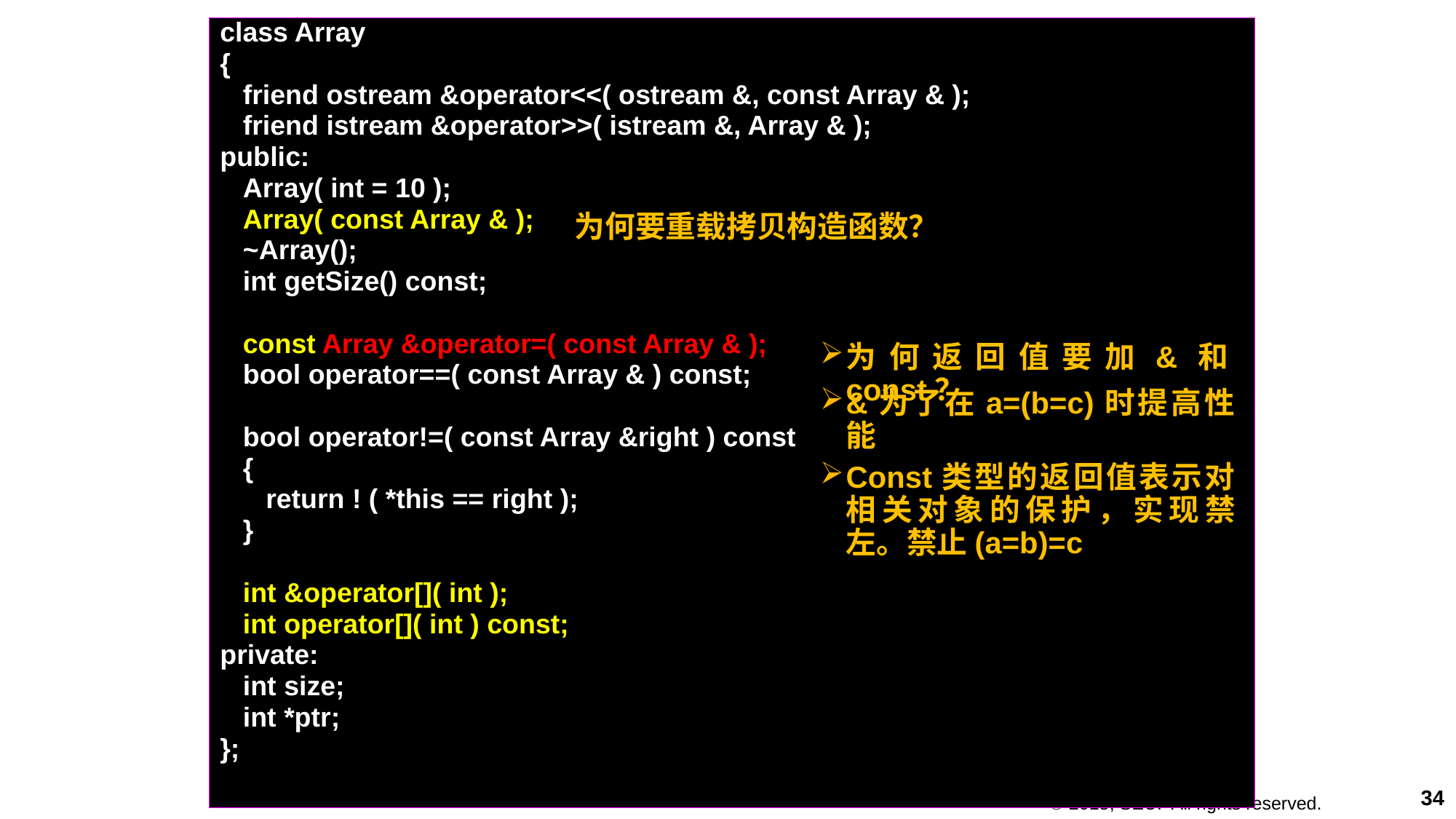

class Array
{
   friend ostream &operator<<( ostream &, const Array & );
   friend istream &operator>>( istream &, Array & );
public:
   Array( int = 10 );
   Array( const Array & );
   ~Array();
   int getSize() const;

   const Array &operator=( const Array & );
   bool operator==( const Array & ) const;

   bool operator!=( const Array &right ) const
   {
      return ! ( *this == right );
   }

   int &operator[]( int );
   int operator[]( int ) const;
private:
   int size;
   int *ptr;
};
为何要重载拷贝构造函数？
为何返回值要加&和const？
&为了在a=(b=c)时提高性能
Const类型的返回值表示对相关对象的保护，实现禁左。禁止(a=b)=c